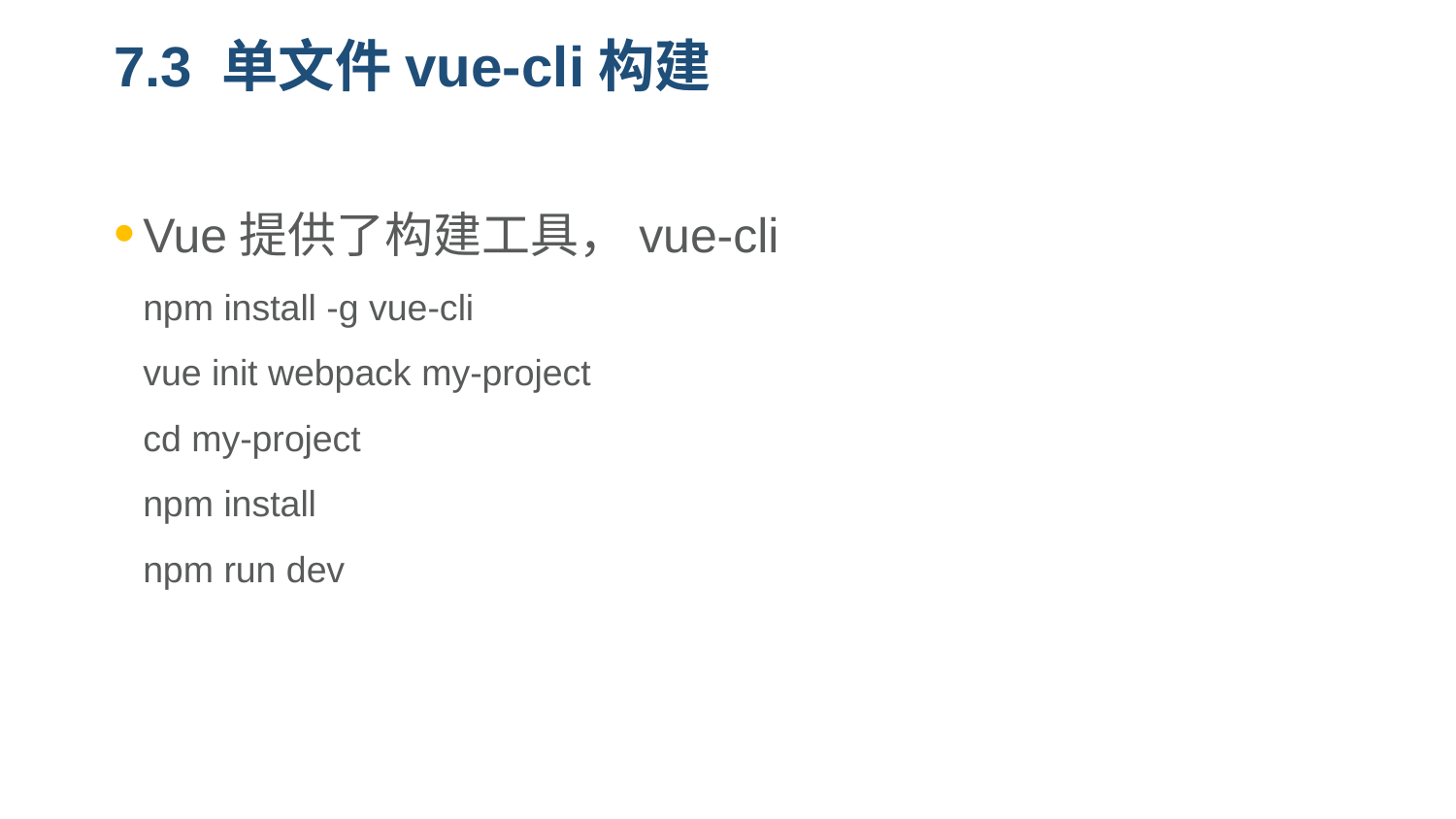

# 7.3 单文件vue-cli构建
Vue提供了构建工具，vue-cli
npm install -g vue-cli
vue init webpack my-project
cd my-project
npm install
npm run dev
62